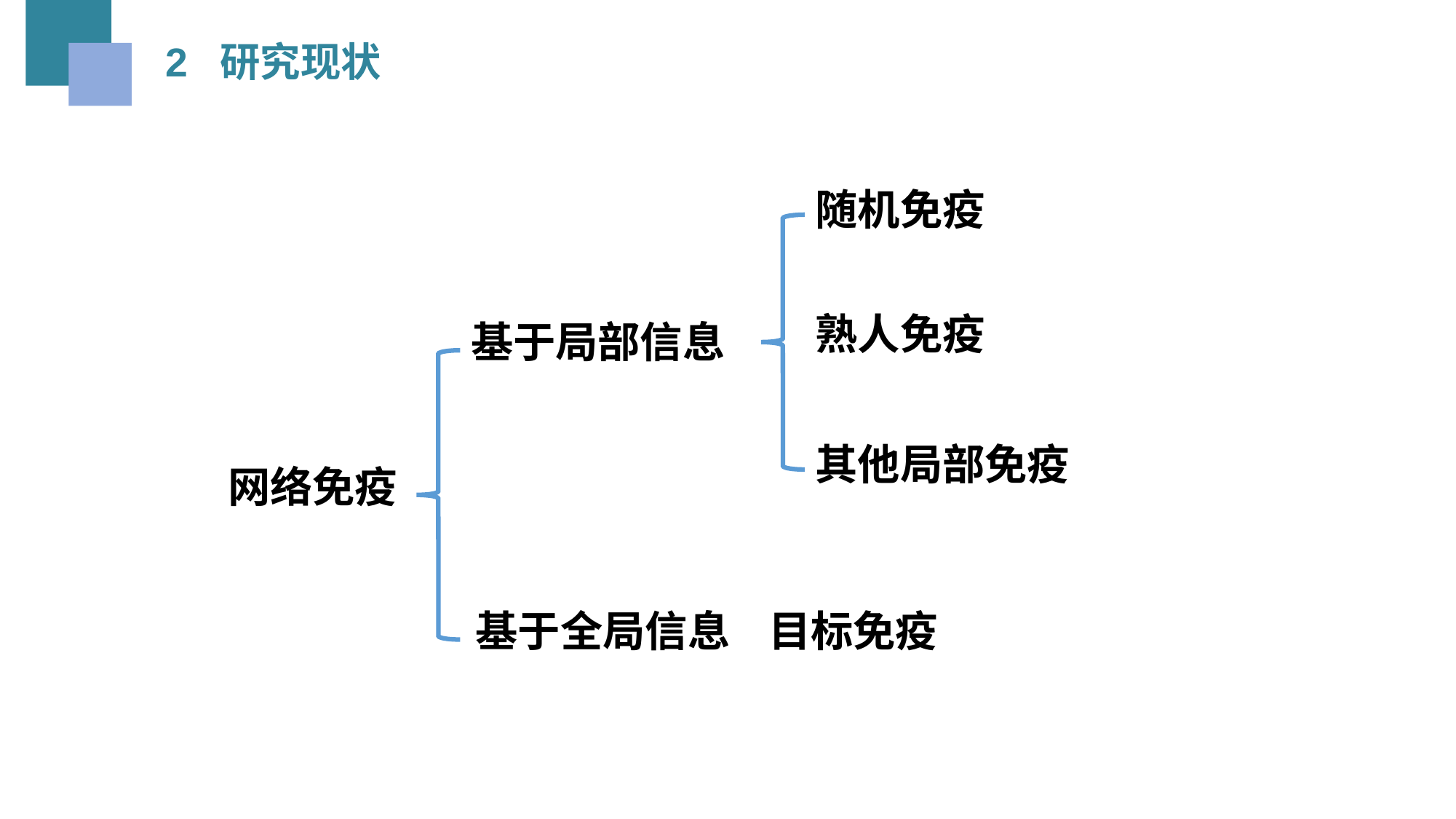

2  研究现状

随机免疫

熟人免疫
基于局部信息

其他局部免疫
网络免疫
基于全局信息    目标免疫